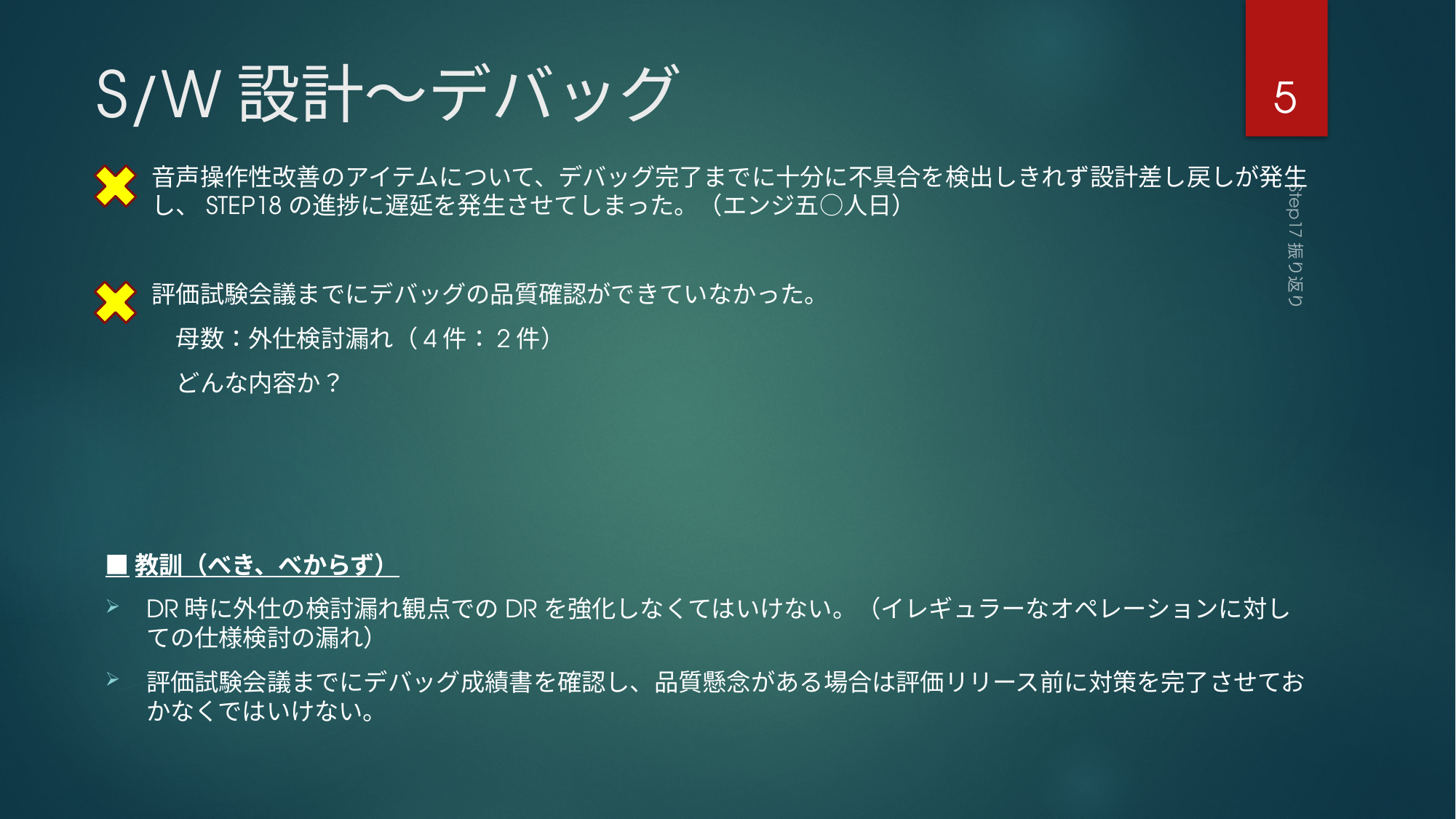

5
# S/W設計～デバッグ

音声操作性改善のアイテムについて、デバッグ完了までに十分に不具合を検出しきれず設計差し戻しが発生し、STEP18の進捗に遅延を発生させてしまった。（エンジ五○人日）

評価試験会議までにデバッグの品質確認ができていなかった。
　母数：外仕検討漏れ（4件：2件）
　どんな内容か？

Step17振り返り
■教訓（べき、べからず）
DR時に外仕の検討漏れ観点でのDRを強化しなくてはいけない。（イレギュラーなオペレーションに対しての仕様検討の漏れ）
評価試験会議までにデバッグ成績書を確認し、品質懸念がある場合は評価リリース前に対策を完了させておかなくではいけない。